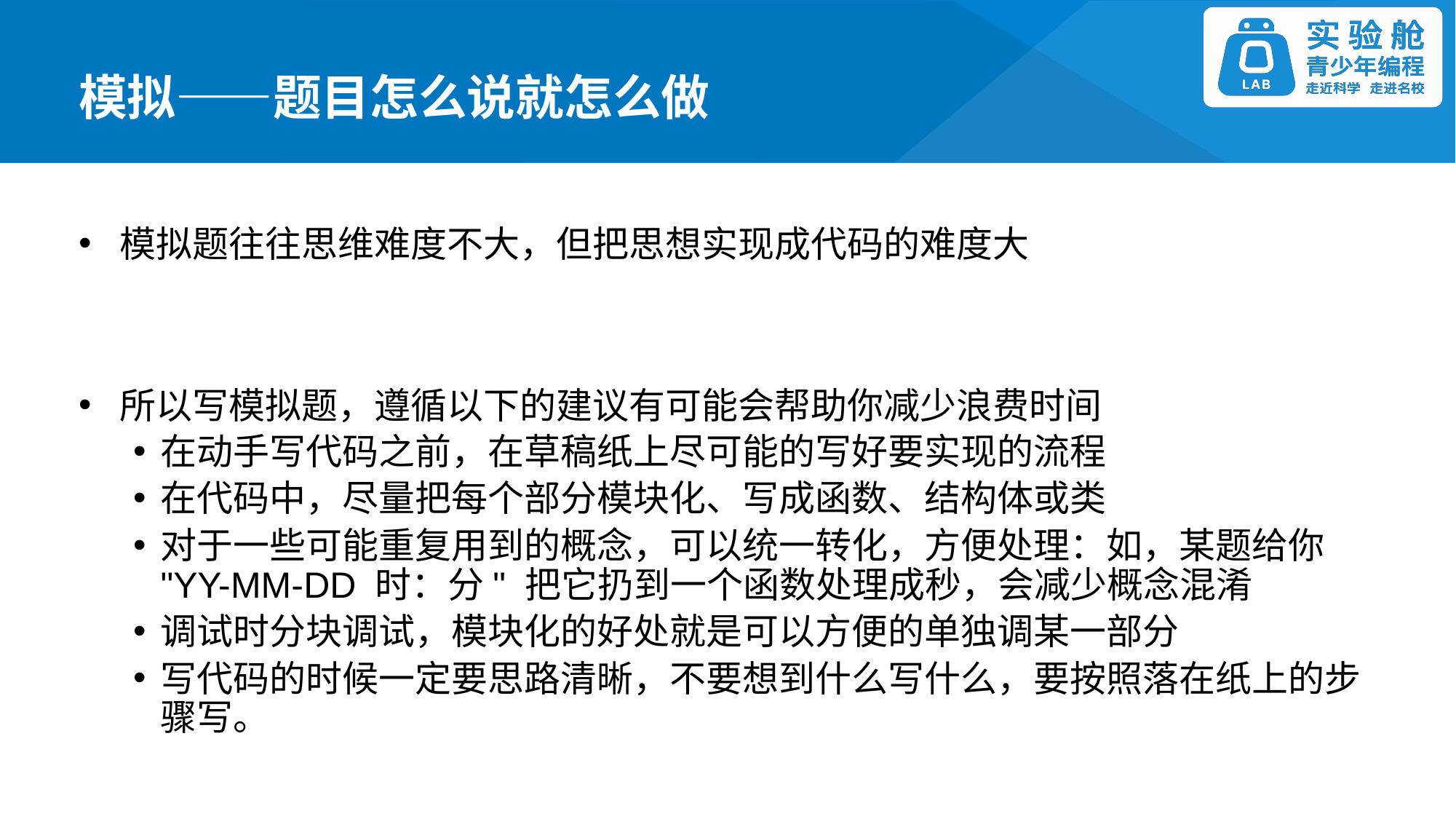

模拟——题目怎么说就怎么做
模拟题往往思维难度不大，但把思想实现成代码的难度大

所以写模拟题，遵循以下的建议有可能会帮助你减少浪费时间
在动手写代码之前，在草稿纸上尽可能的写好要实现的流程
在代码中，尽量把每个部分模块化、写成函数、结构体或类
对于一些可能重复用到的概念，可以统一转化，方便处理：如，某题给你 "YY-MM-DD 时：分" 把它扔到一个函数处理成秒，会减少概念混淆
调试时分块调试，模块化的好处就是可以方便的单独调某一部分
写代码的时候一定要思路清晰，不要想到什么写什么，要按照落在纸上的步骤写。